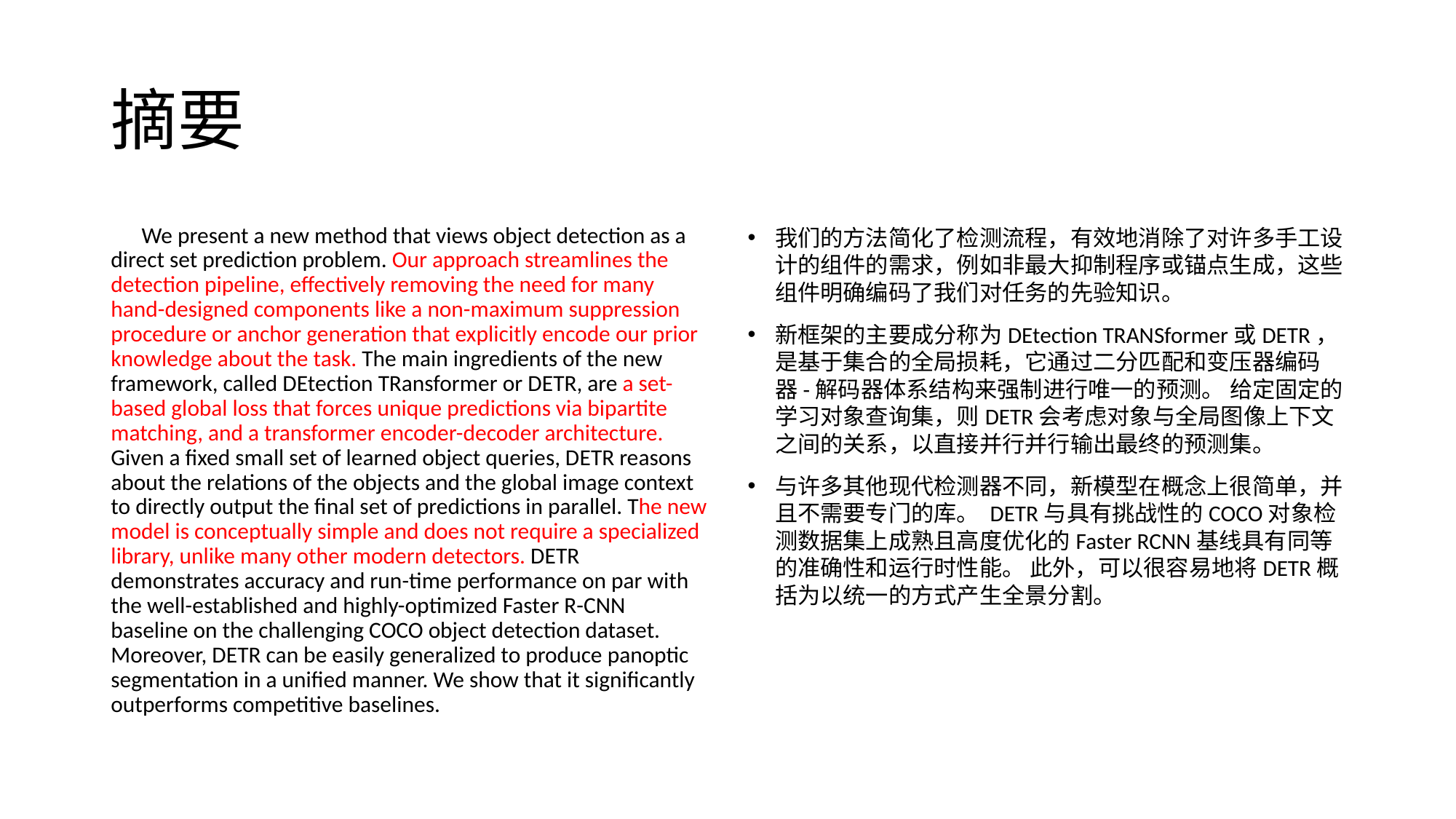

# 摘要
      We present a new method that views object detection as a direct set prediction problem. Our approach streamlines the detection pipeline, effectively removing the need for many hand-designed components like a non-maximum suppression procedure or anchor generation that explicitly encode our prior knowledge about the task. The main ingredients of the new framework, called DEtection TRansformer or DETR, are a set-based global loss that forces unique predictions via bipartite matching, and a transformer encoder-decoder architecture. Given a fixed small set of learned object queries, DETR reasons about the relations of the objects and the global image context to directly output the final set of predictions in parallel. The new model is conceptually simple and does not require a specialized library, unlike many other modern detectors. DETR demonstrates accuracy and run-time performance on par with the well-established and highly-optimized Faster R-CNN baseline on the challenging COCO object detection dataset. Moreover, DETR can be easily generalized to produce panoptic segmentation in a unified manner. We show that it significantly outperforms competitive baselines.
我们的方法简化了检测流程，有效地消除了对许多手工设计的组件的需求，例如非最大抑制程序或锚点生成，这些组件明确编码了我们对任务的先验知识。
新框架的主要成分称为DEtection TRANSformer或DETR，是基于集合的全局损耗，它通过二分匹配和变压器编码器-解码器体系结构来强制进行唯一的预测。 给定固定的学习对象查询集，则DETR会考虑对象与全局图像上下文之间的关系，以直接并行并行输出最终的预测集。
与许多其他现代检测器不同，新模型在概念上很简单，并且不需要专门的库。 DETR与具有挑战性的COCO对象检测数据集上成熟且高度优化的Faster RCNN基线具有同等的准确性和运行时性能。 此外，可以很容易地将DETR概括为以统一的方式产生全景分割。